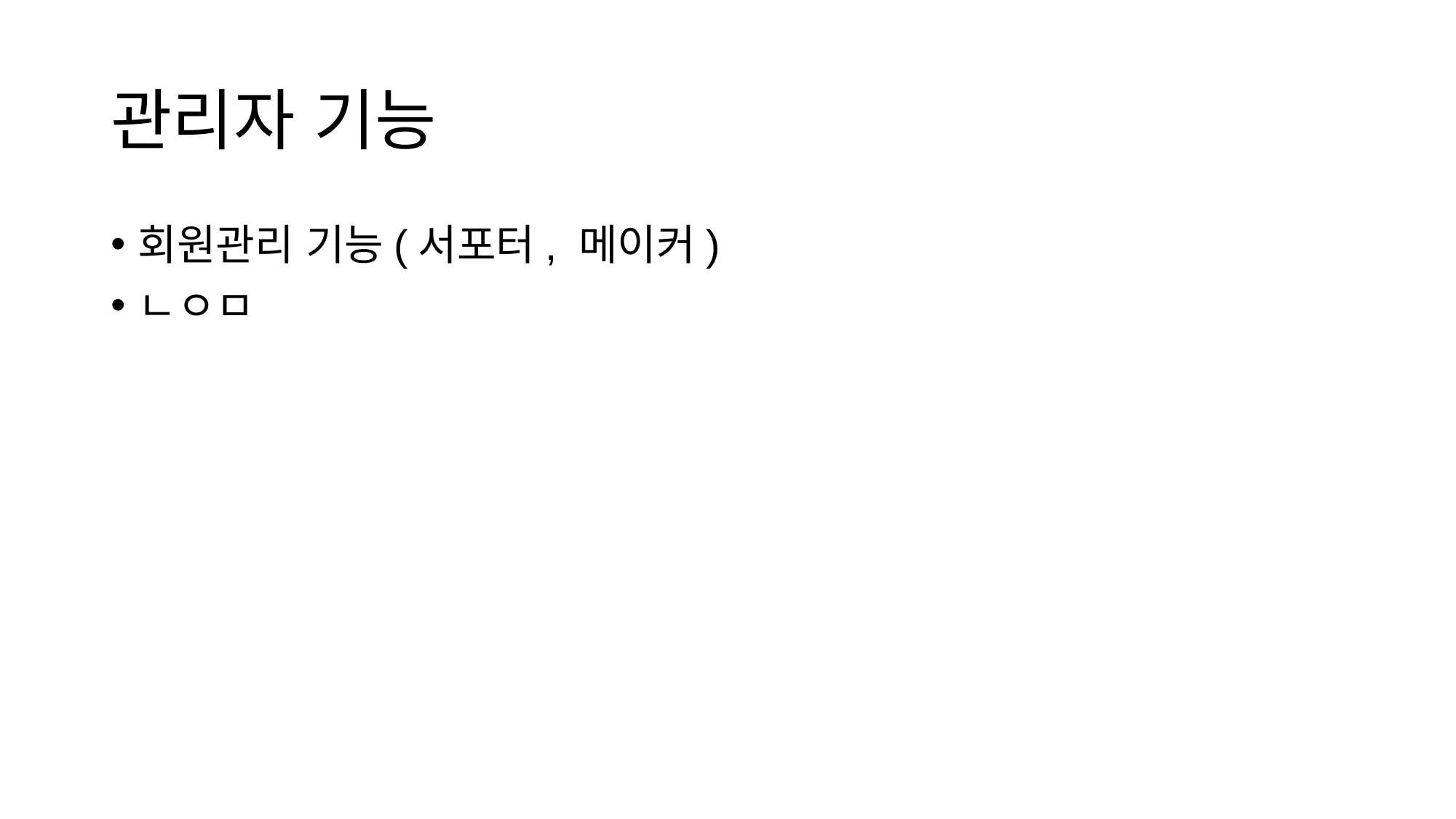

# 관리자 기능
회원관리 기능(서포터, 메이커)
ㄴㅇㅁ